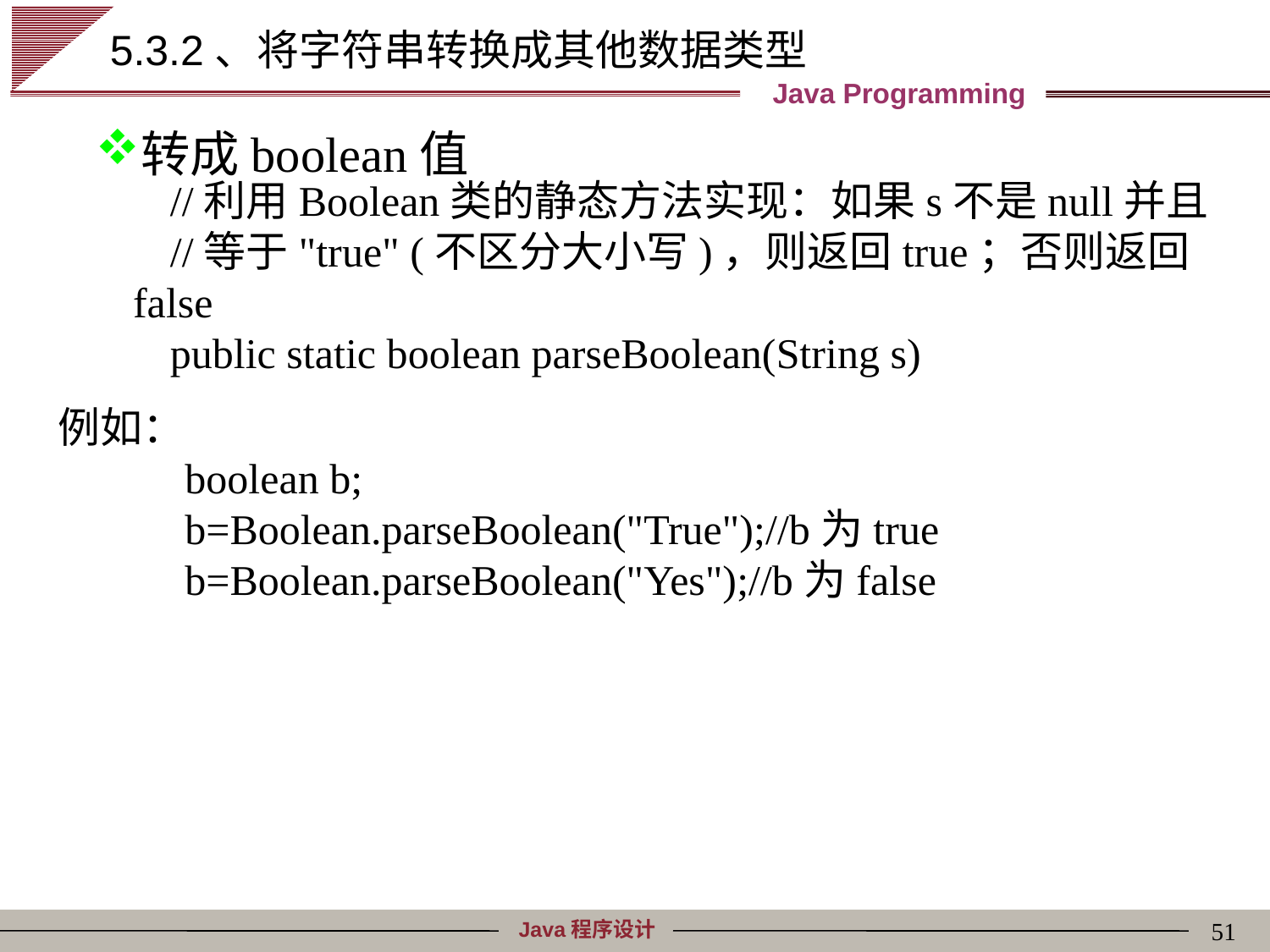

# 5.3.2、将字符串转换成其他数据类型
转成boolean值
//利用Boolean类的静态方法实现：如果s不是null并且
//等于"true" (不区分大小写)，则返回true；否则返回false
public static boolean parseBoolean(String s)
例如：
	boolean b;
	b=Boolean.parseBoolean("True");//b为true
	b=Boolean.parseBoolean("Yes");//b为false